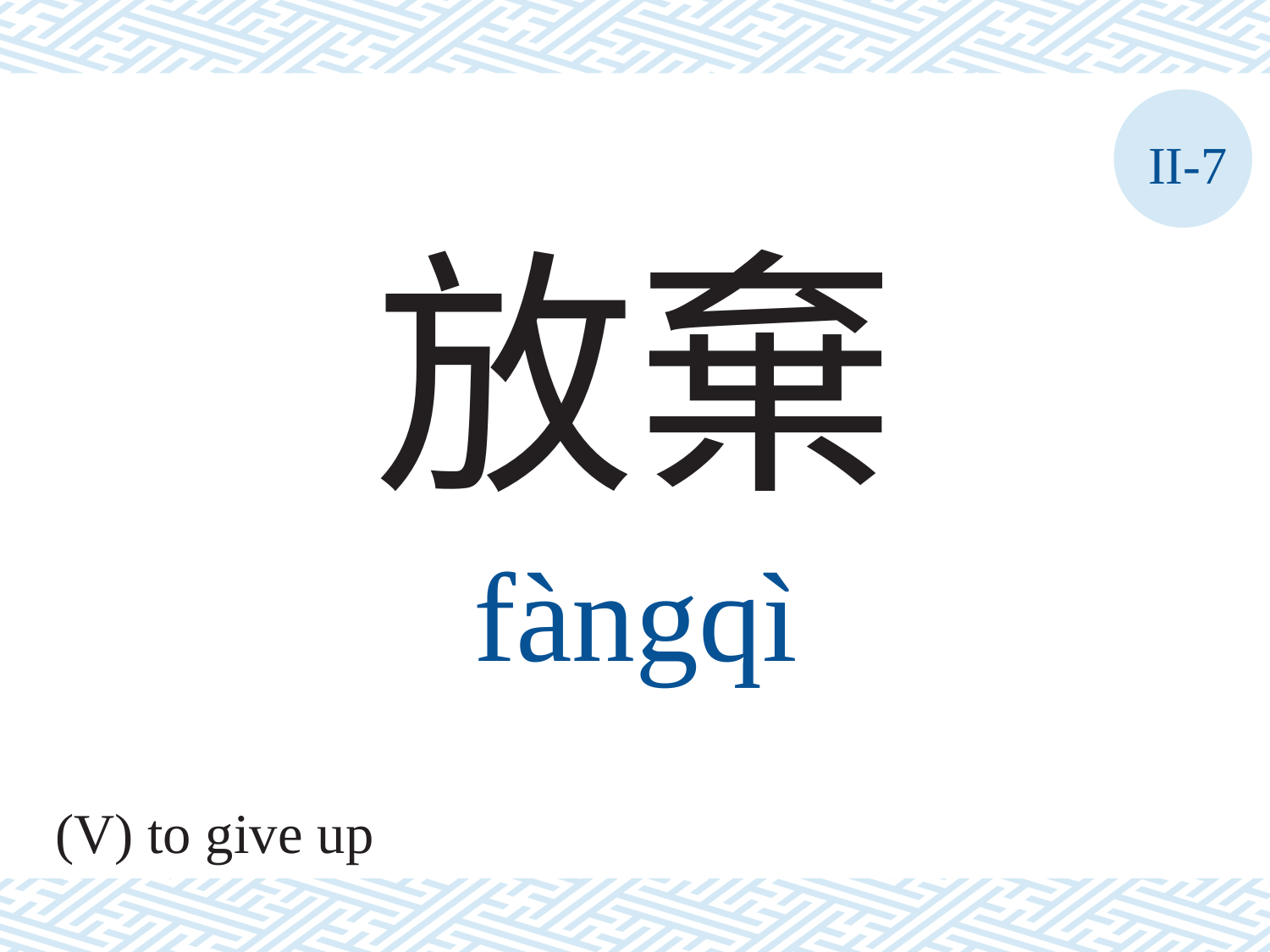

II-7
放棄
fàngqì
(V) to give up